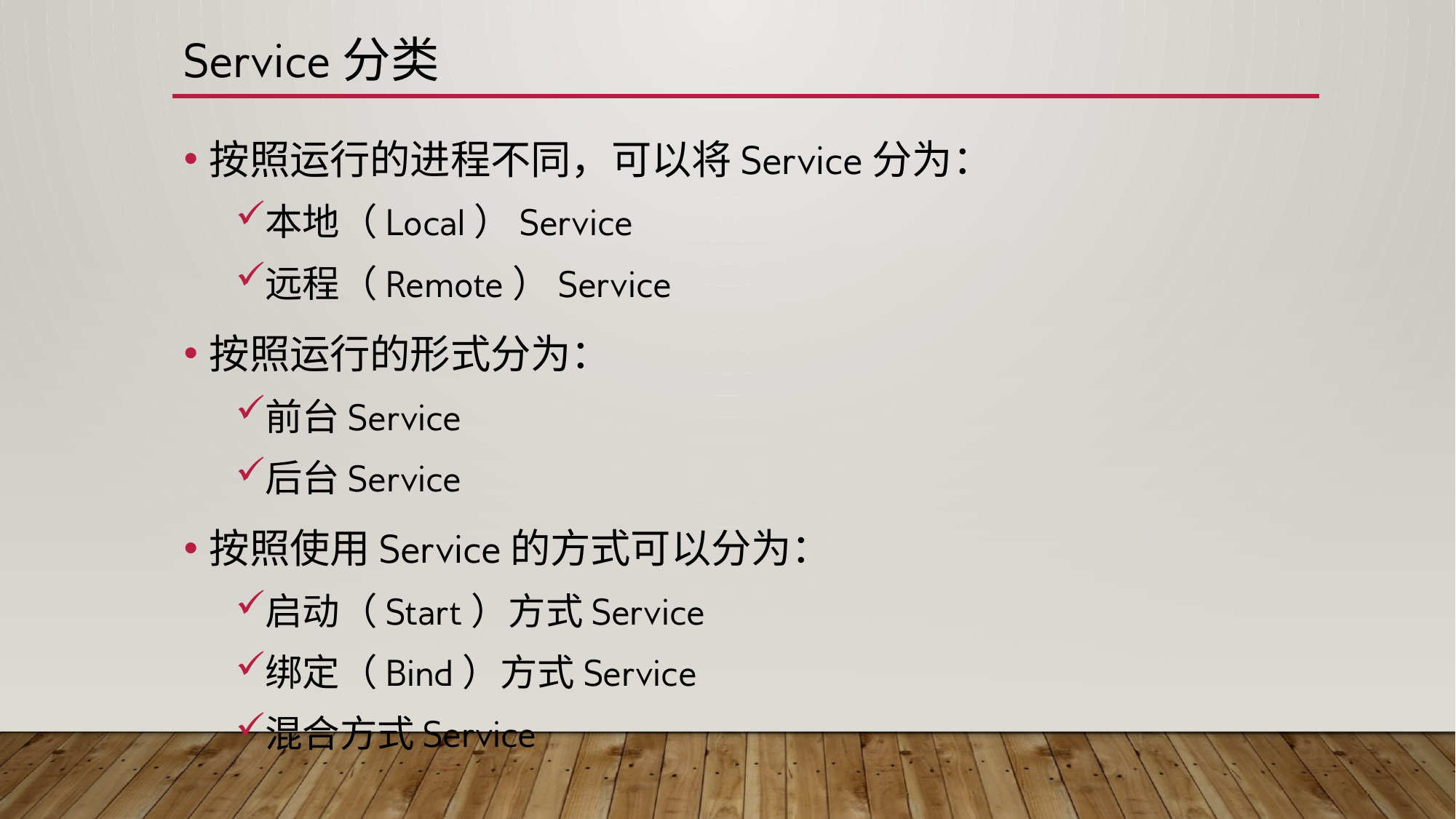

# Service分类
按照运行的进程不同，可以将Service分为：
本地（Local）Service
远程（Remote）Service
按照运行的形式分为：
前台Service
后台Service
按照使用Service的方式可以分为：
启动（Start）方式Service
绑定（Bind）方式Service
混合方式Service